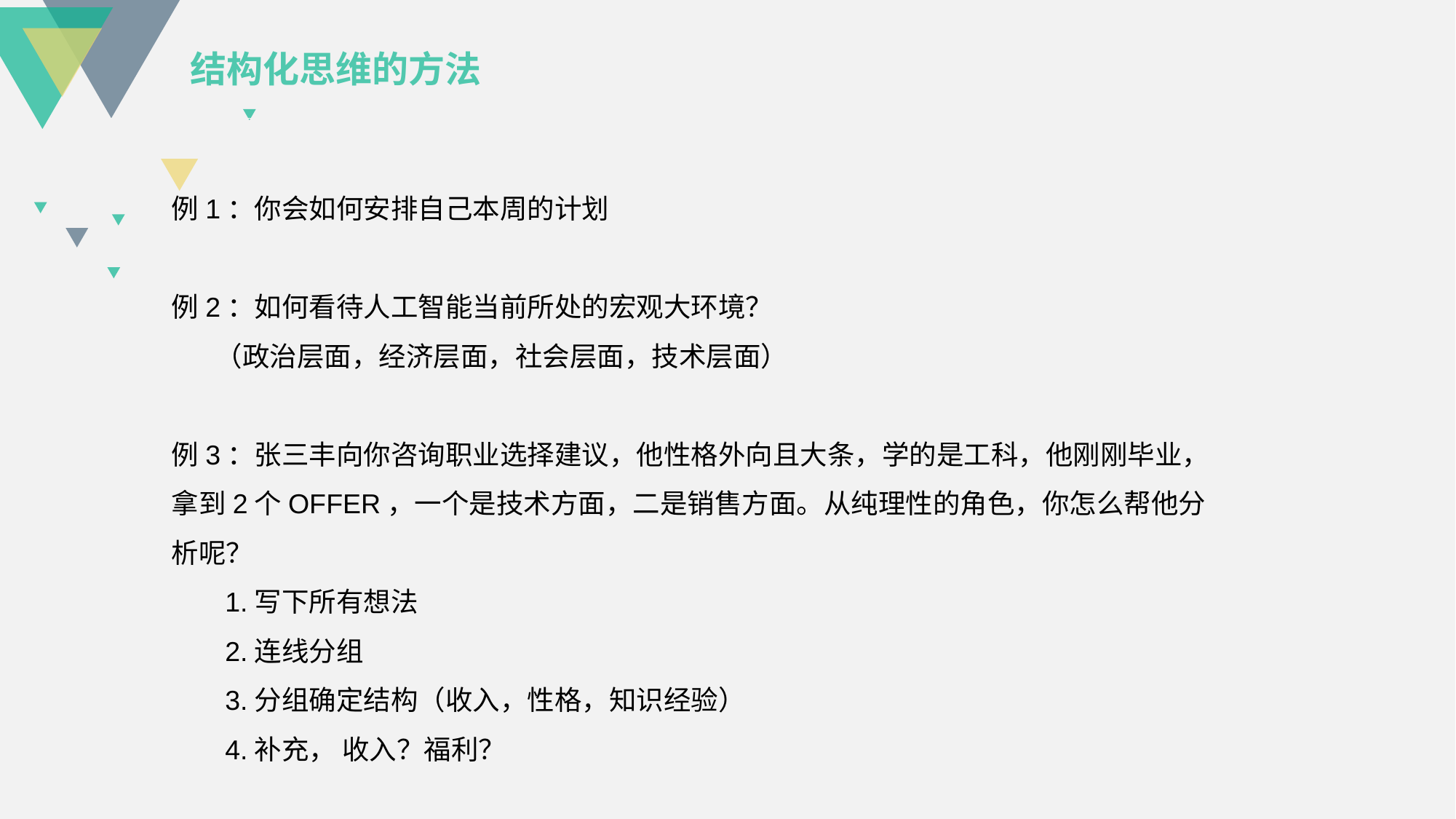

结构化思维的方法
例1：你会如何安排自己本周的计划

例2：如何看待人工智能当前所处的宏观大环境？
      （政治层面，经济层面，社会层面，技术层面）

例3：张三丰向你咨询职业选择建议，他性格外向且大条，学的是工科，他刚刚毕业，拿到2个OFFER，一个是技术方面，二是销售方面。从纯理性的角色，你怎么帮他分析呢？
       1.写下所有想法
       2.连线分组
       3.分组确定结构（收入，性格，知识经验）
       4.补充， 收入？福利？